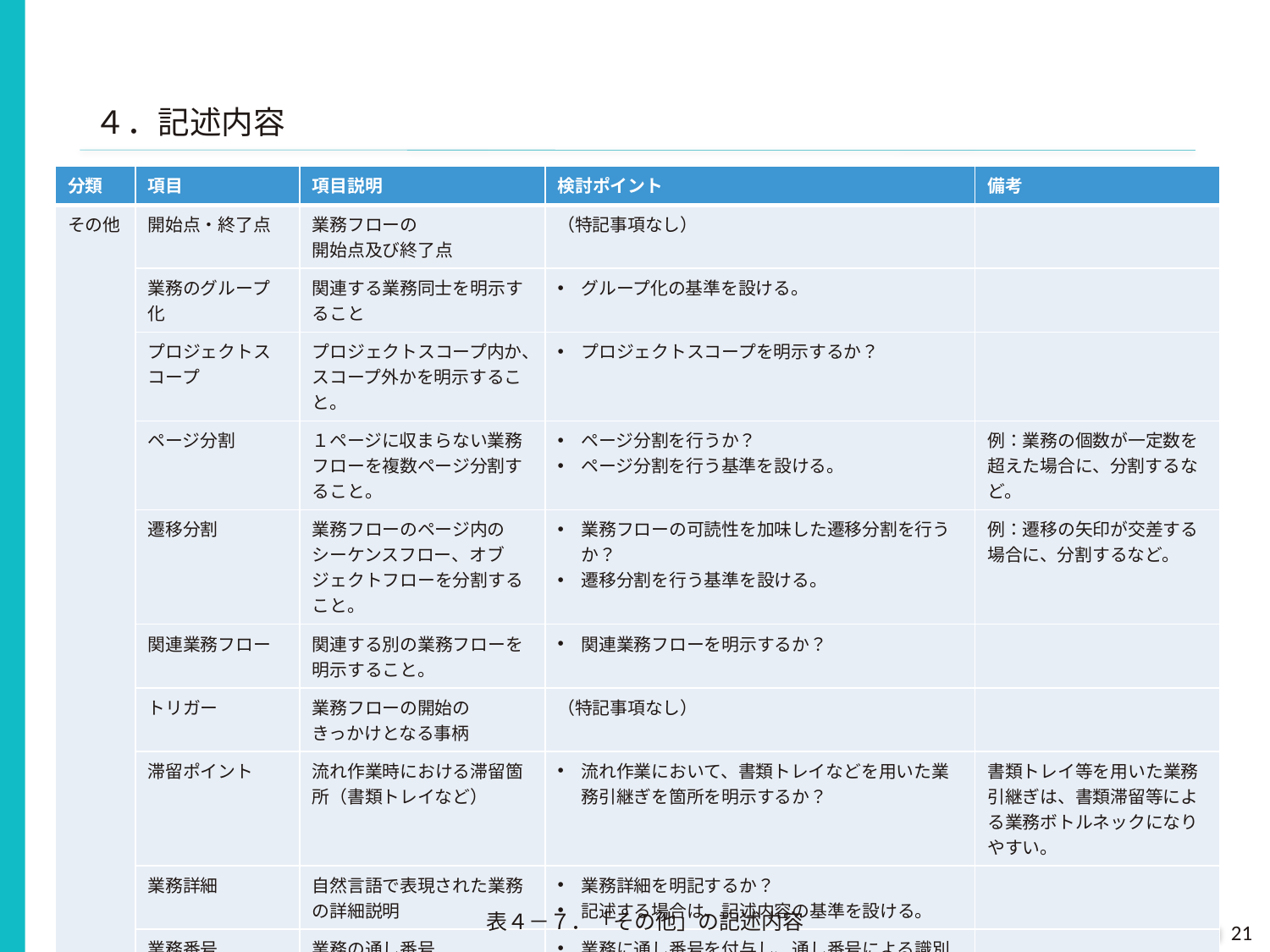

４．記述内容
| 分類 | 項目 | 項目説明 | 検討ポイント | 備考 |
| --- | --- | --- | --- | --- |
| その他 | 開始点・終了点 | 業務フローの 開始点及び終了点 | （特記事項なし） |  |
|  | 業務のグループ化 | 関連する業務同士を明示すること | グループ化の基準を設ける。 |  |
|  | プロジェクトスコープ | プロジェクトスコープ内か、スコープ外かを明示すること。 | プロジェクトスコープを明示するか？ |  |
|  | ページ分割 | １ページに収まらない業務フローを複数ページ分割すること。 | ページ分割を行うか？ ページ分割を行う基準を設ける。 | 例：業務の個数が一定数を超えた場合に、分割するなど。 |
|  | 遷移分割 | 業務フローのページ内のシーケンスフロー、オブジェクトフローを分割すること。 | 業務フローの可読性を加味した遷移分割を行うか？ 遷移分割を行う基準を設ける。 | 例：遷移の矢印が交差する場合に、分割するなど。 |
|  | 関連業務フロー | 関連する別の業務フローを明示すること。 | 関連業務フローを明示するか？ |  |
|  | トリガー | 業務フローの開始の きっかけとなる事柄 | （特記事項なし） |  |
|  | 滞留ポイント | 流れ作業時における滞留箇所（書類トレイなど） | 流れ作業において、書類トレイなどを用いた業務引継ぎを箇所を明示するか？ | 書類トレイ等を用いた業務引継ぎは、書類滞留等による業務ボトルネックになりやすい。 |
|  | 業務詳細 | 自然言語で表現された業務の詳細説明 | 業務詳細を明記するか？ 記述する場合は、記述内容の基準を設ける。 |  |
|  | 業務番号 | 業務の通し番号 | 業務に通し番号を付与し、通し番号による識別をするか？ 識別する場合は、一貫した採番ルールを決定する。 |  |
|  | 業務フロー名 | 業務フロー自体につける名称 | （特記事項なし） |  |
|  | コメント | その他の情報 | （特記事項なし） |  |
表４－７．「その他」の記述内容
21